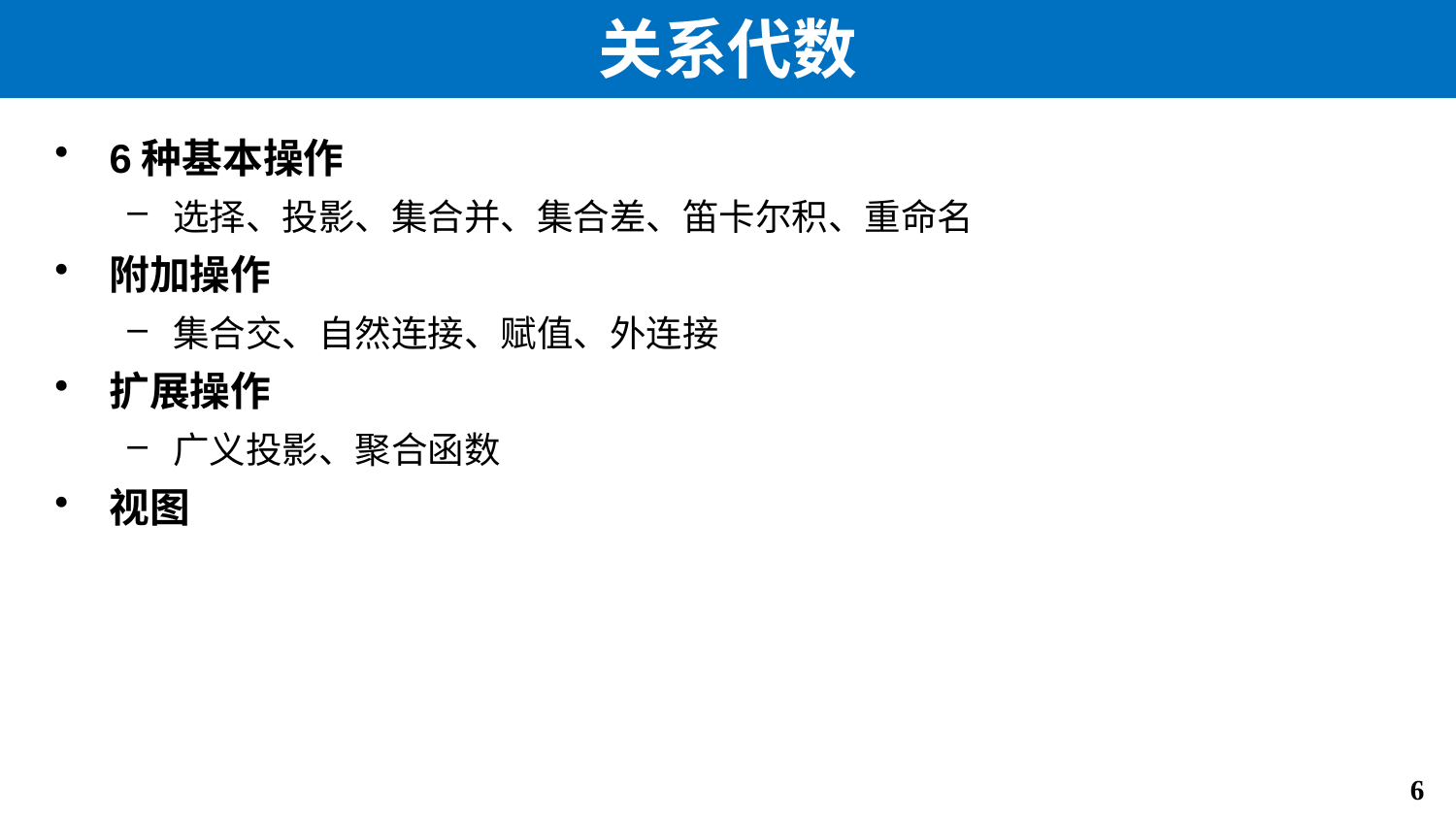

# 关系代数
6种基本操作
选择、投影、集合并、集合差、笛卡尔积、重命名
附加操作
集合交、自然连接、赋值、外连接
扩展操作
广义投影、聚合函数
视图